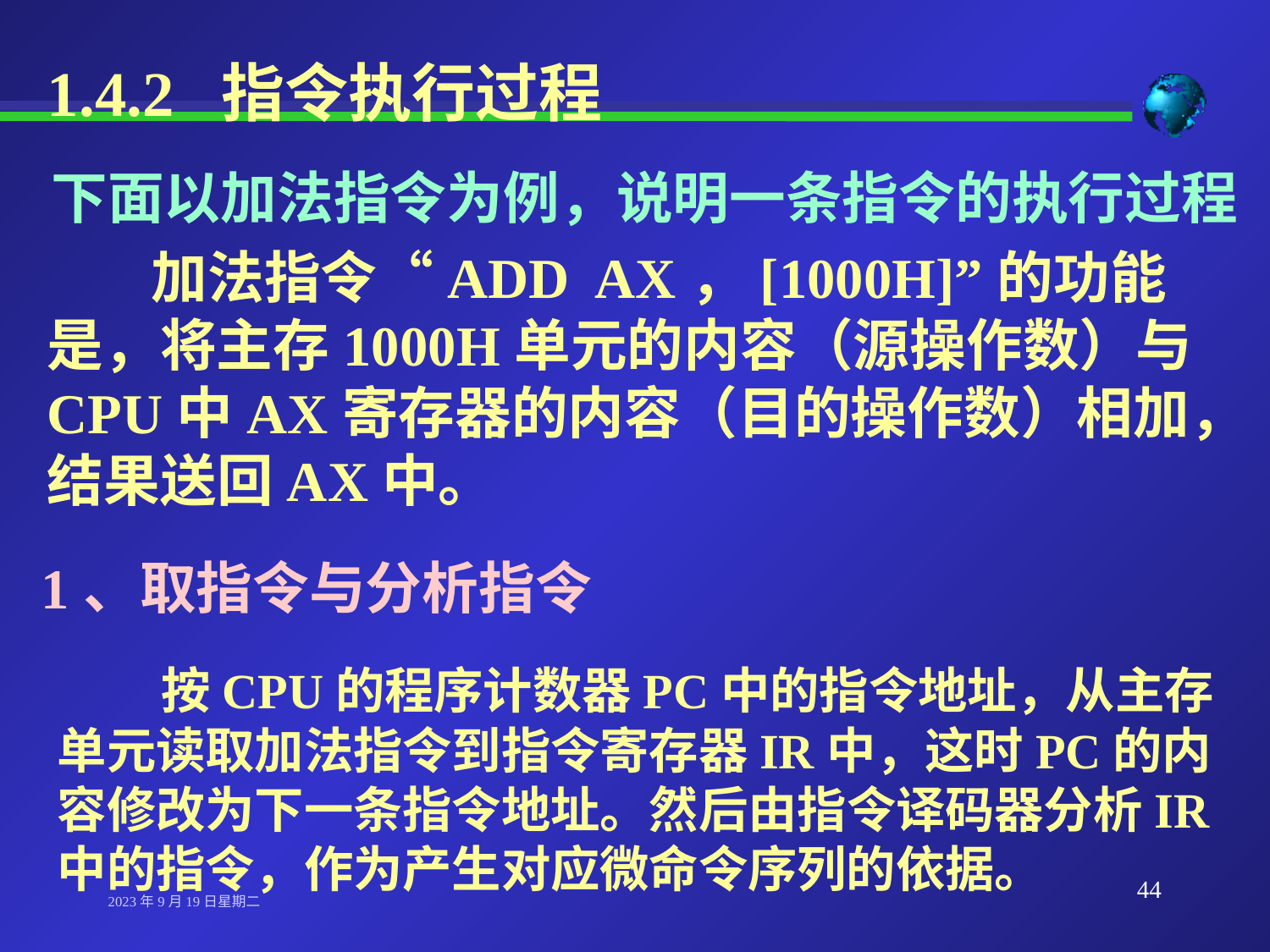

1.4.2  指令执行过程
       下面以加法指令为例，说明一条指令的执行过程
       加法指令“ADD  AX，[1000H]”的功能是，将主存1000H单元的内容（源操作数）与CPU中AX寄存器的内容（目的操作数）相加，结果送回AX中。
1、取指令与分析指令
       按CPU的程序计数器PC中的指令地址，从主存单元读取加法指令到指令寄存器IR中，这时PC的内容修改为下一条指令地址。然后由指令译码器分析IR中的指令，作为产生对应微命令序列的依据。
44
2023年9月19日星期二